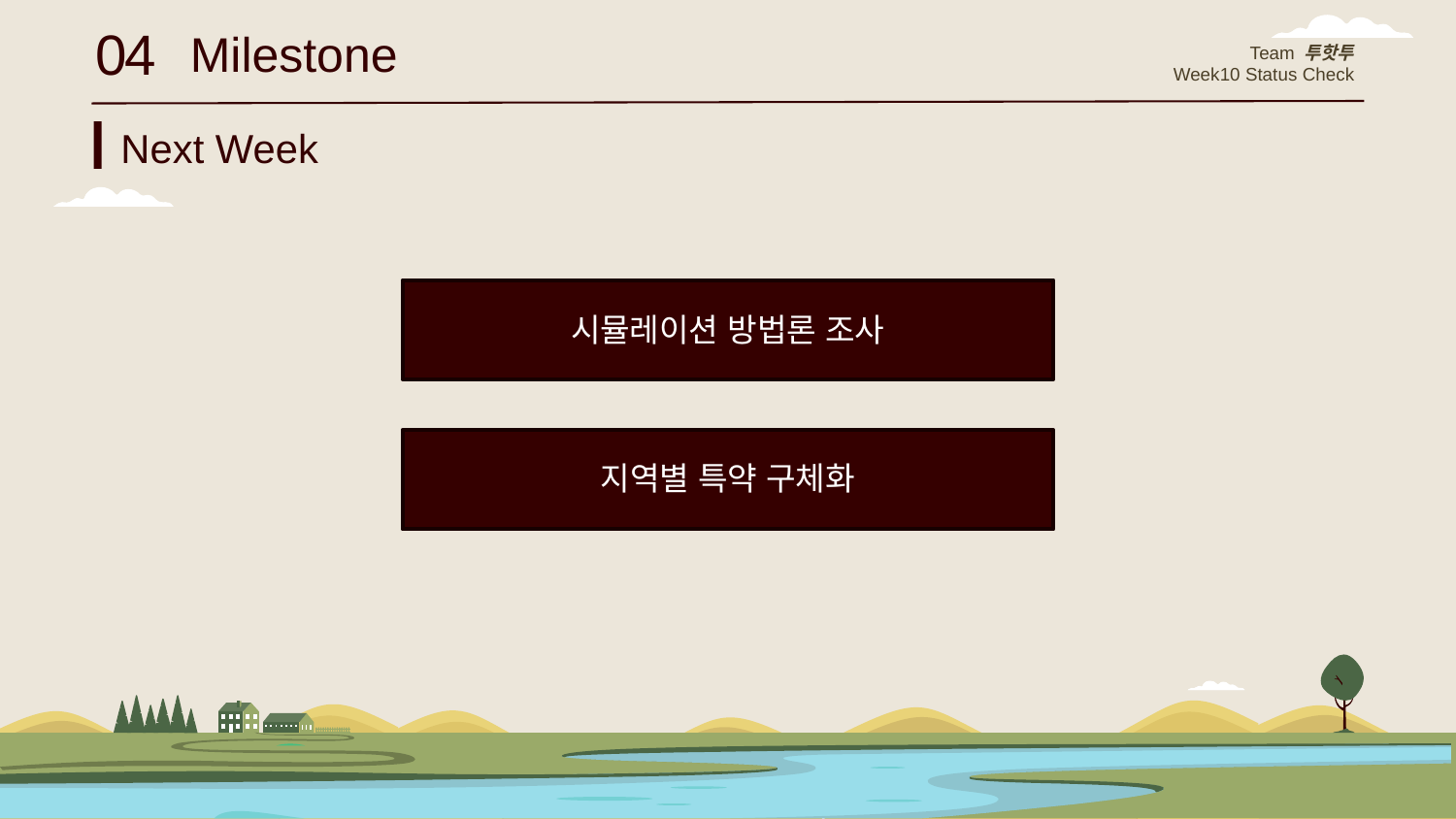

04
Milestone
Team 투핫투
Week10 Status Check

Next Week

시뮬레이션 방법론 조사

지역별 특약 구체화